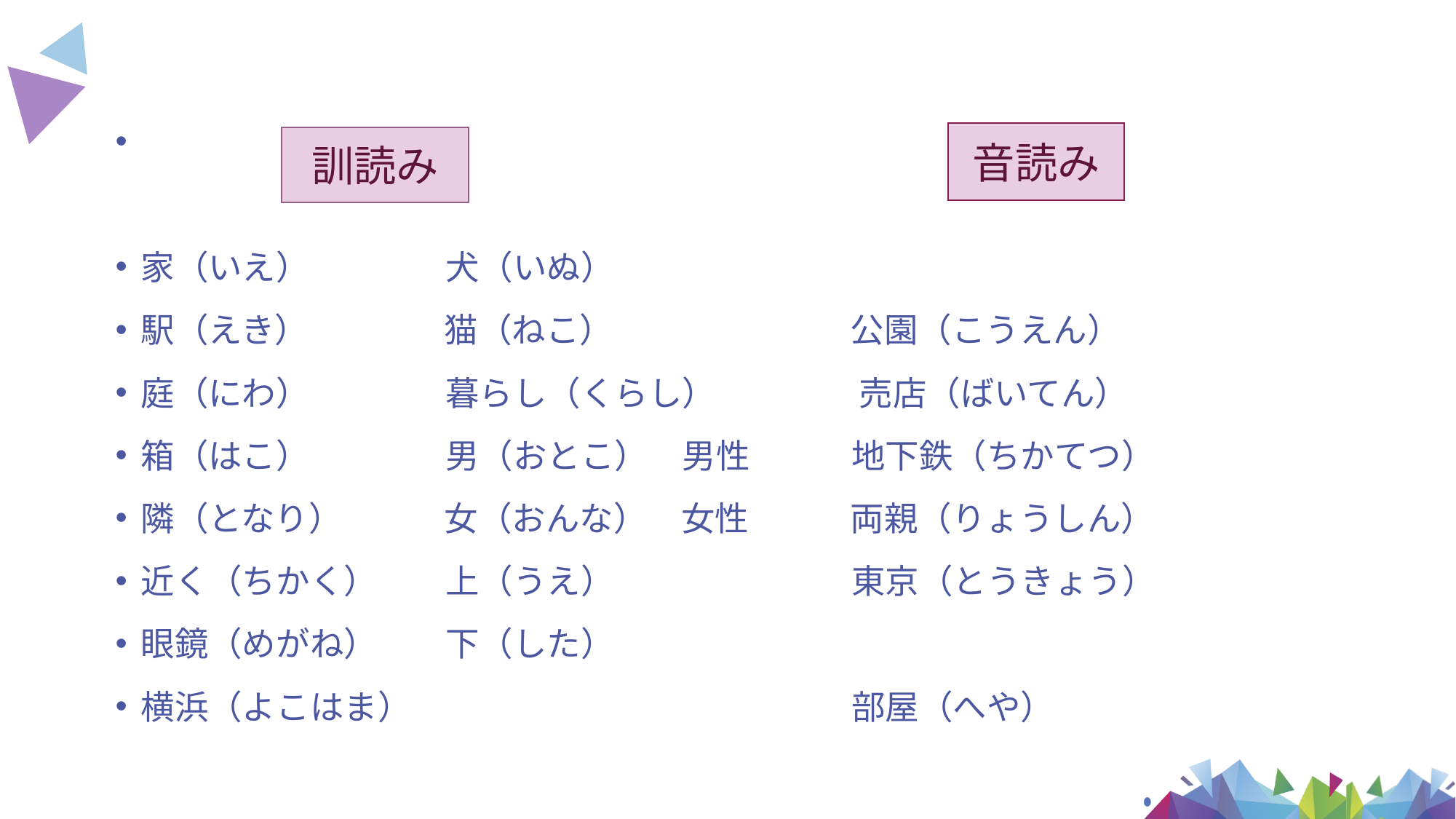

家（いえ）　　　　犬（いぬ）
駅（えき）　　　　猫（ねこ）　　　　　　　公園（こうえん）
庭（にわ）　　　　暮らし（くらし） 　　　　売店（ばいてん）
箱（はこ）　　　　男（おとこ）　男性　　　地下鉄（ちかてつ）
隣（となり）　　　女（おんな）　女性　　　両親（りょうしん）
近く（ちかく）　　上（うえ）　　　　　　　東京（とうきょう）
眼鏡（めがね）　　下（した）
横浜（よこはま）　　　　　　　　　　　　　部屋（へや）
音読み
訓読み